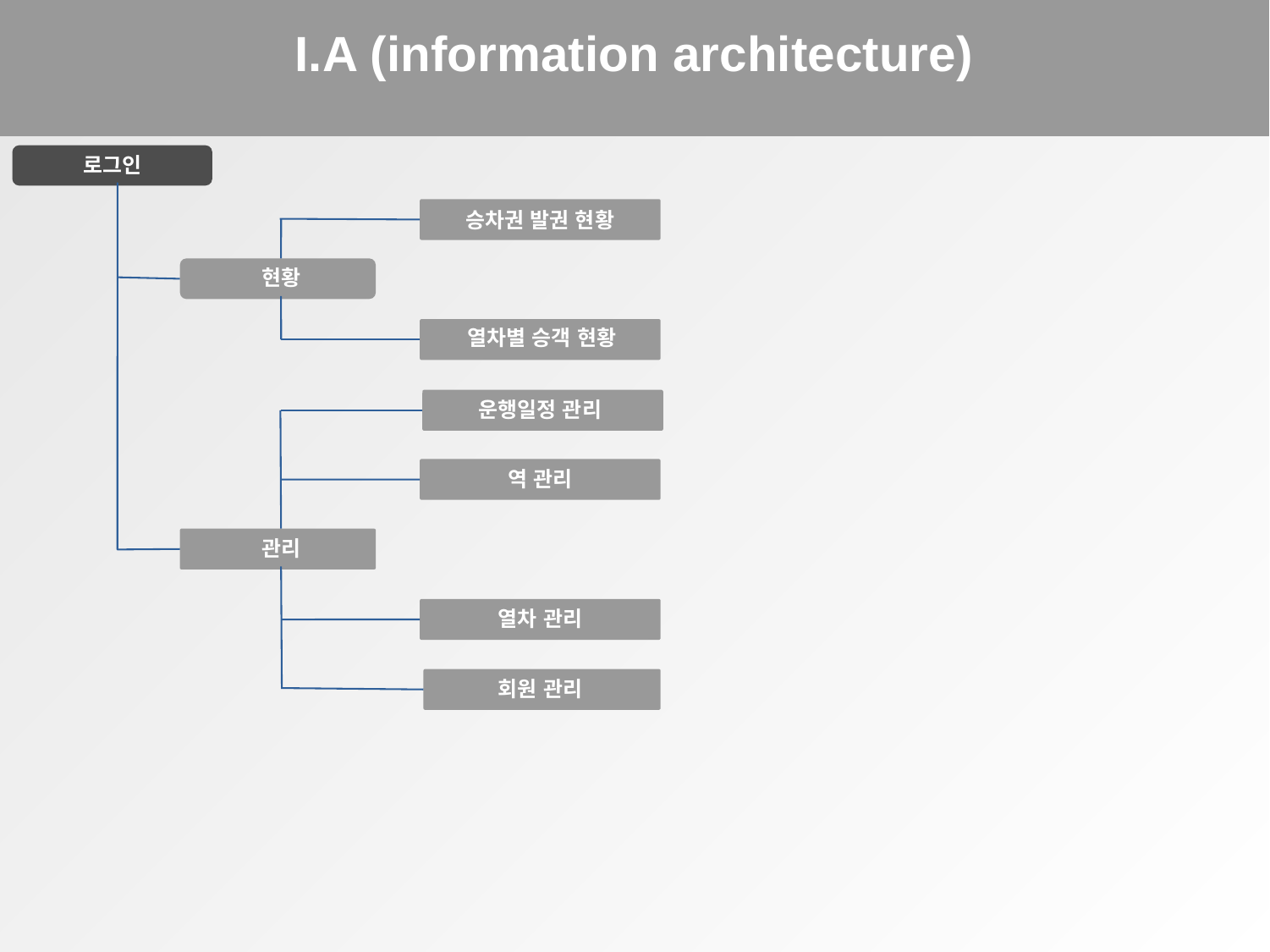

I.A (information architecture)

로그인

승차권 발권 현황

현황
열차별 승객 현황

운행일정 관리

역 관리

관리

열차 관리

회원 관리